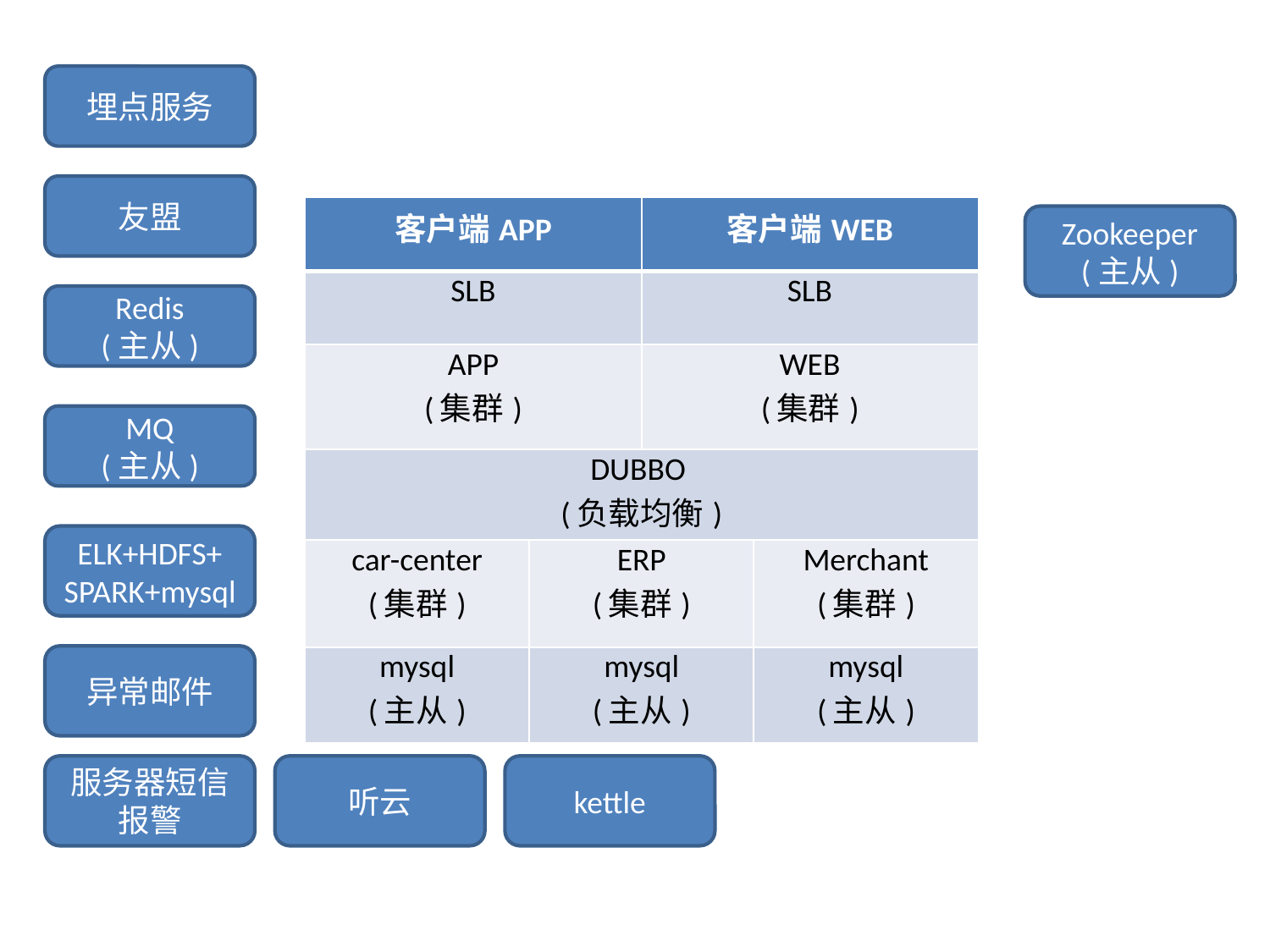

埋点服务
友盟
| 客户端APP |  | 客户端WEB |  |
| --- | --- | --- | --- |
| SLB |  | SLB |  |
| APP (集群) |  | WEB (集群) |  |
| DUBBO (负载均衡) |  |  |  |
| car-center (集群) | ERP (集群) |  | Merchant (集群) |
| mysql (主从) | mysql (主从) |  | mysql (主从) |
Zookeeper
(主从)
Redis
(主从)
MQ
(主从)
ELK+HDFS+
SPARK+mysql
异常邮件
服务器短信报警
听云
kettle